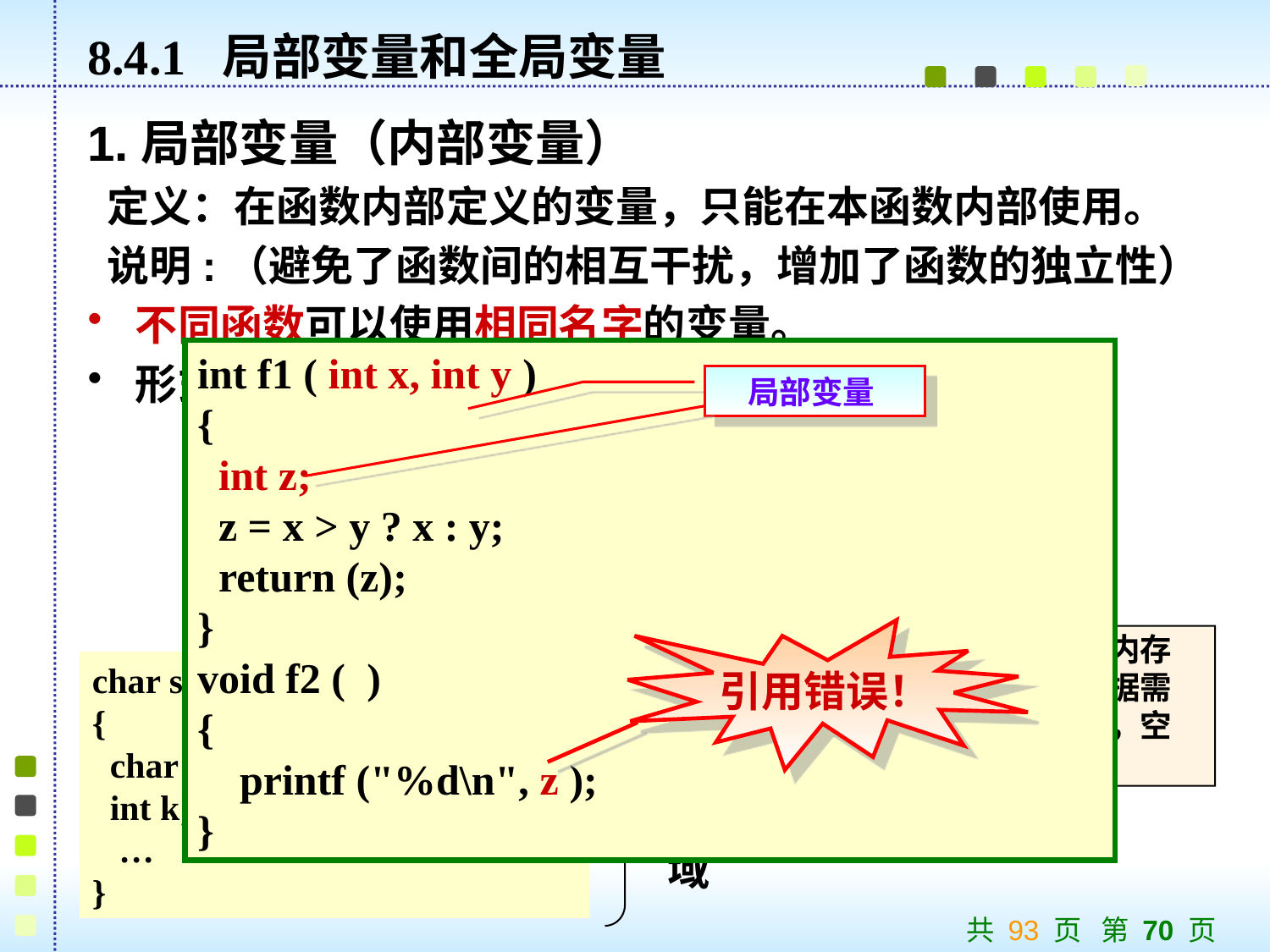

8.4.1  局部变量和全局变量
1.局部变量（内部变量）
 定义：在函数内部定义的变量，只能在本函数内部使用。
 说明:（避免了函数间的相互干扰，增加了函数的独立性）
不同函数可以使用相同名字的变量。
形式参数也是局部变量。

int f1 ( int x, int y )
{
  int z;
  z = x > y ? x : y;
  return (z);
}
void f2 (  )
{
    printf ("%d\n", z );
}
局部变量

引用错误！

编译系统不为局部变量分配内存单元，只是当被调用时，根据需要分配临时单元，调用结束，空间释放。
char search(char s)
{
  char ch;
  int k;
   …
}

变量s、ch、k的作用域
共 93 页   第 70 页